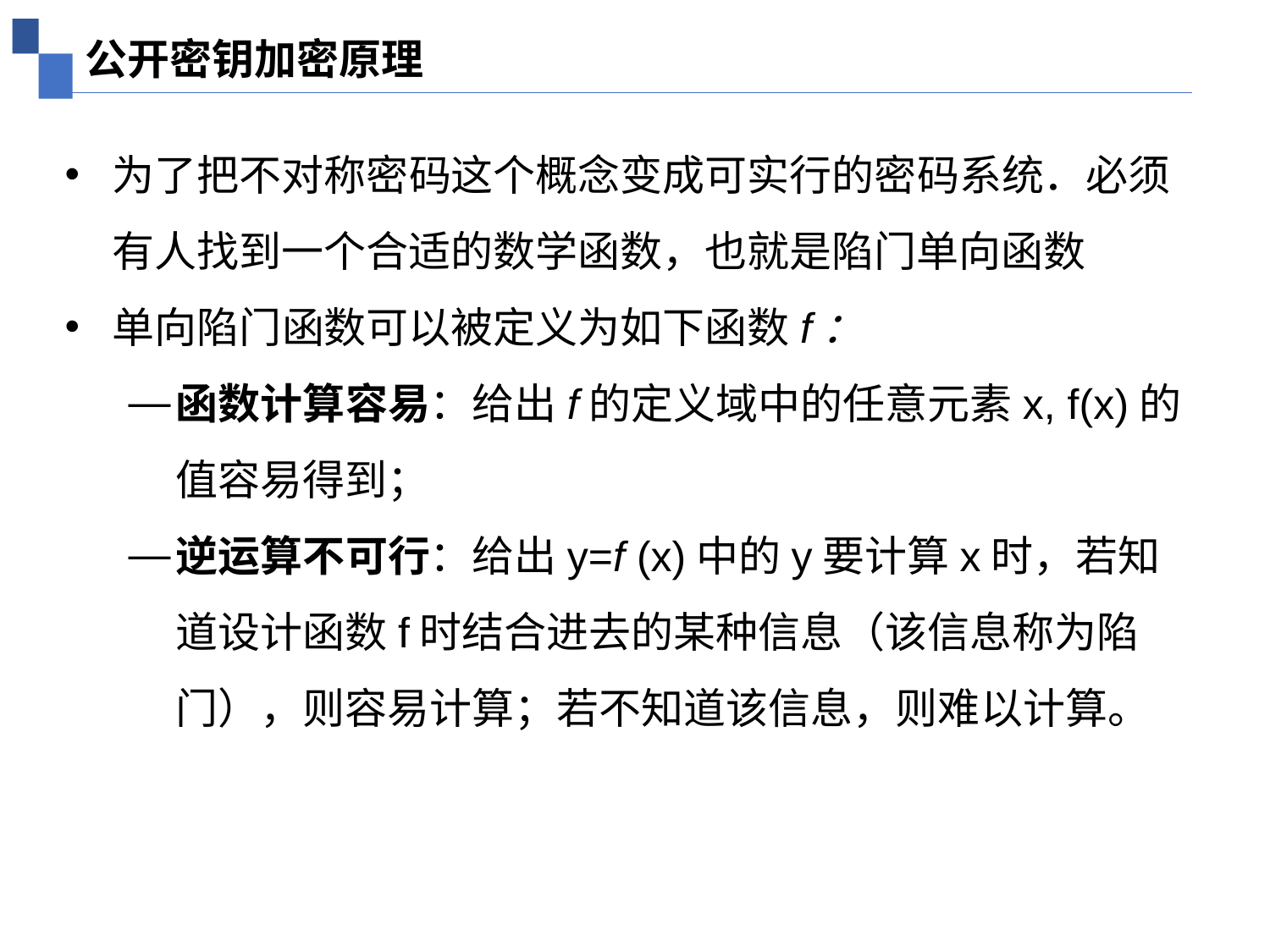

公开密钥加密原理
为了把不对称密码这个概念变成可实行的密码系统．必须有人找到一个合适的数学函数，也就是陷门单向函数
单向陷门函数可以被定义为如下函数f：
函数计算容易：给出f的定义域中的任意元素x, f(x)的值容易得到；
逆运算不可行：给出y=f (x)中的y要计算x时，若知道设计函数f时结合进去的某种信息（该信息称为陷门），则容易计算；若不知道该信息，则难以计算。

10